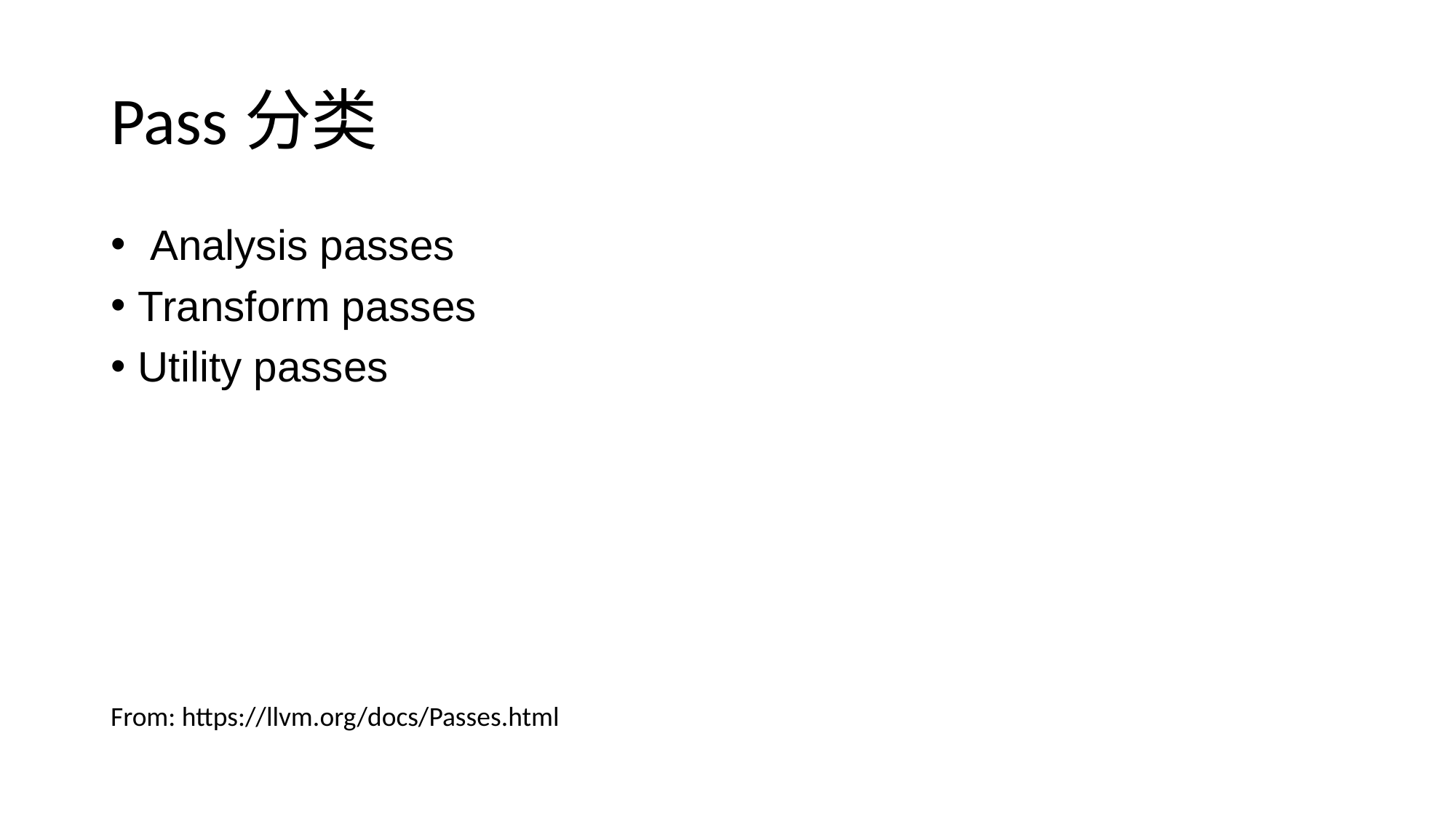

# Pass分类
 Analysis passes
Transform passes
Utility passes

From: https://llvm.org/docs/Passes.html